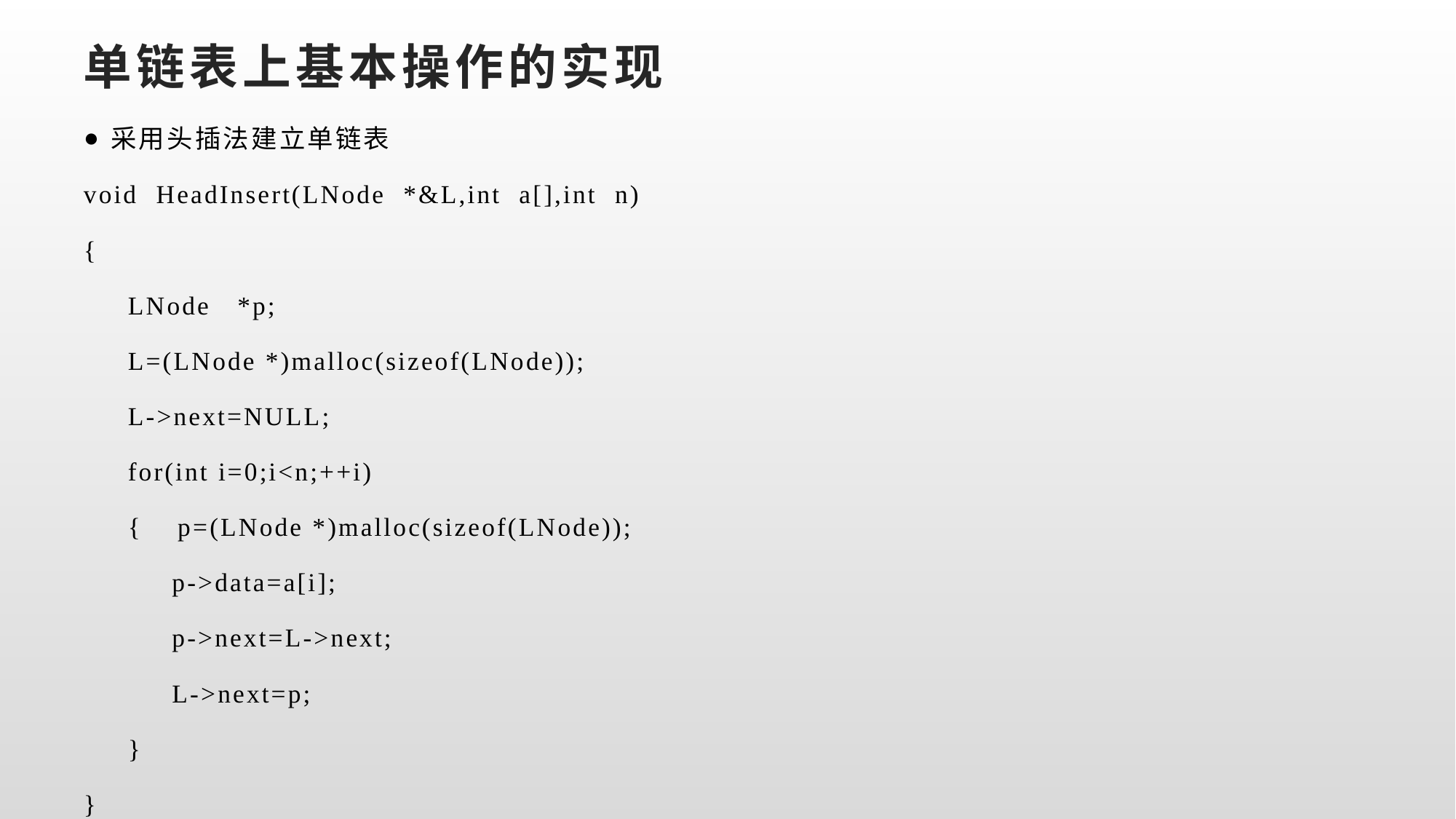

# 单链表上基本操作的实现
采用头插法建立单链表
void  HeadInsert(LNode  *&L,int  a[],int  n)
{
     LNode   *p;
     L=(LNode *)malloc(sizeof(LNode));
     L->next=NULL;
     for(int i=0;i<n;++i)
     {    p=(LNode *)malloc(sizeof(LNode));
          p->data=a[i];
          p->next=L->next;
          L->next=p;
     }
}